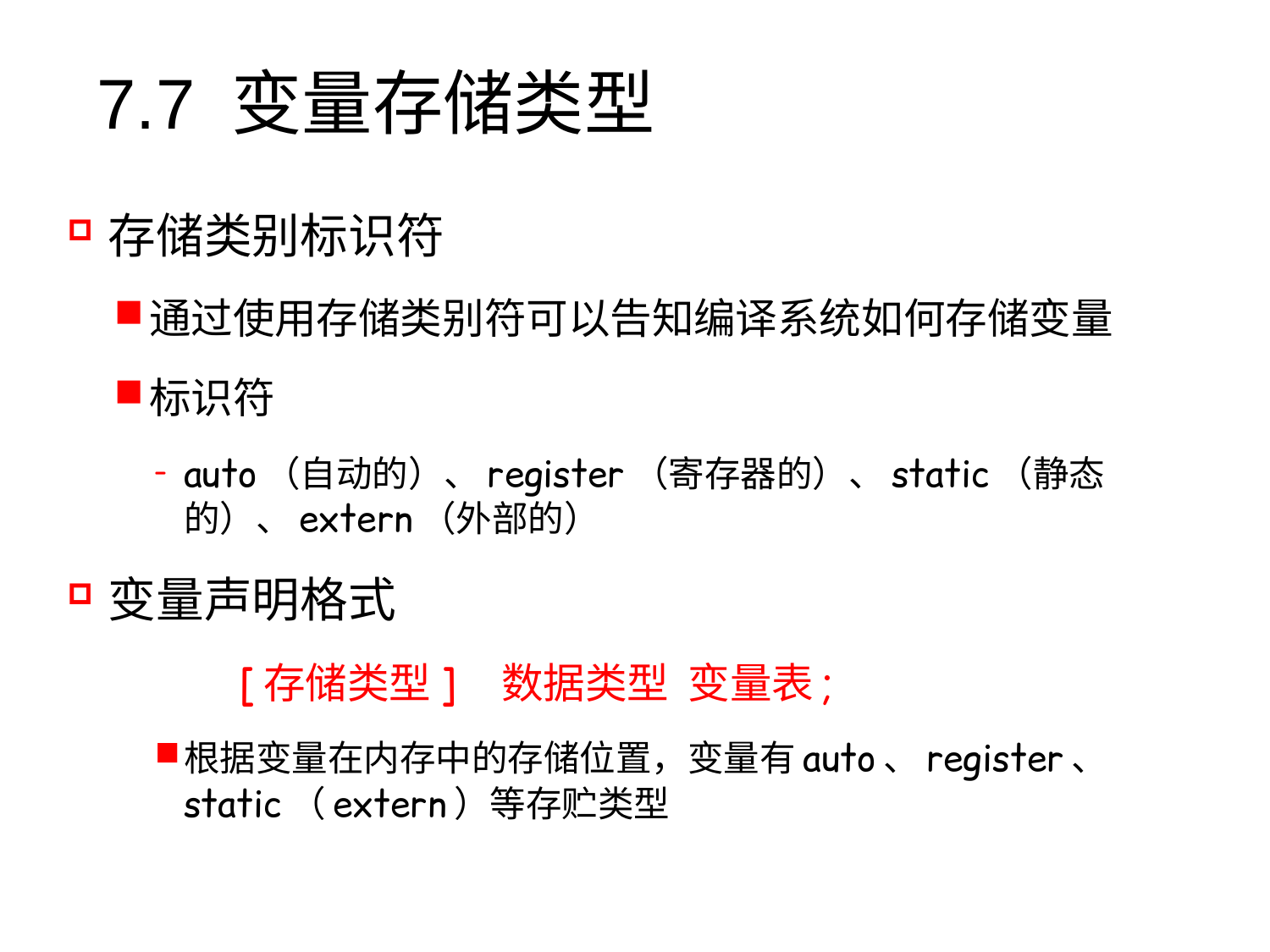

# 7.7 变量存储类型
存储类别标识符
通过使用存储类别符可以告知编译系统如何存储变量
标识符
auto（自动的）、register（寄存器的）、static（静态的）、extern（外部的）
变量声明格式
          [存储类型]   数据类型  变量表;
根据变量在内存中的存储位置，变量有auto、register、static（extern）等存贮类型